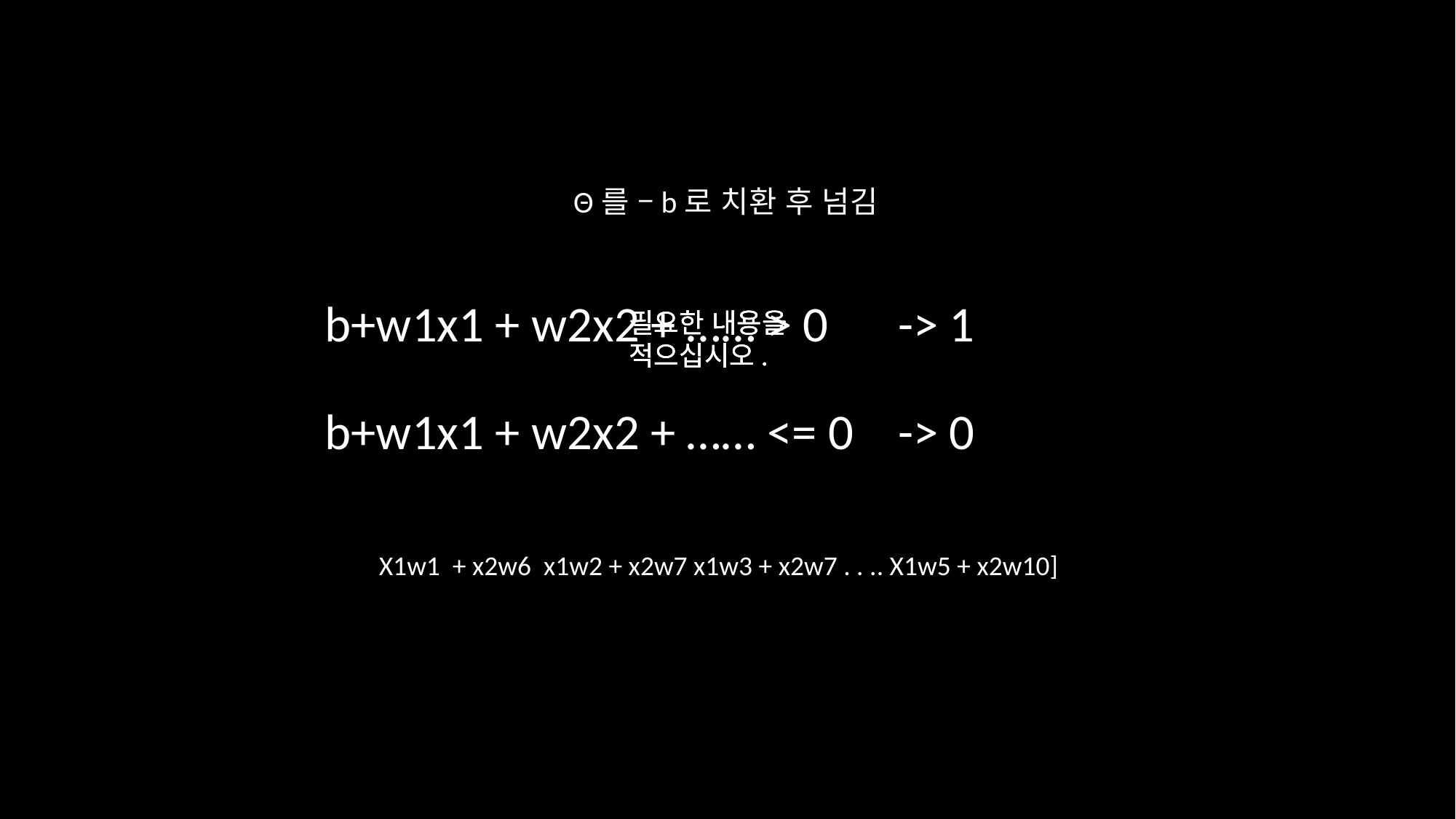

Θ를 –b로 치환 후 넘김
# b+w1x1 + w2x2 + …… > 0 	-> 1 b+w1x1 + w2x2 + …… <= 0 	-> 0
필요한 내용을 적으십시오.
필요한 내용을 적으십시오.
필요한 내용을 적으십시오.
X1w1  + x2w6  x1w2 + x2w7 x1w3 + x2w7 . . .. X1w5 + x2w10]